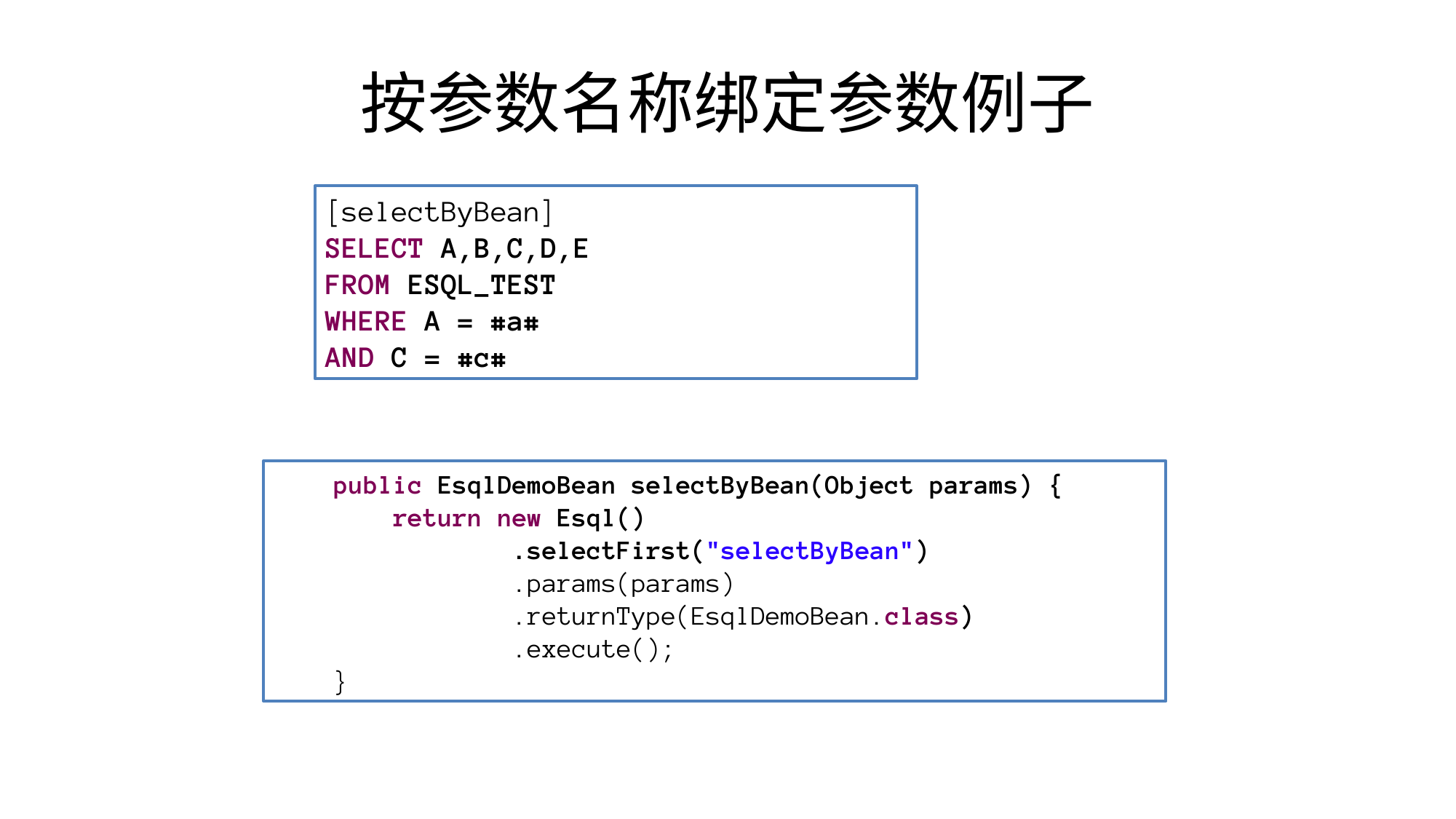

# 按参数名称绑定参数例子
[selectByBean]
SELECT A,B,C,D,E
FROM ESQL_TEST
WHERE A = #a#
AND C = #c#
    public EsqlDemoBean selectByBean(Object params) {
        return new Esql()
                .selectFirst("selectByBean")
                .params(params)
                .returnType(EsqlDemoBean.class)
                .execute();
    }